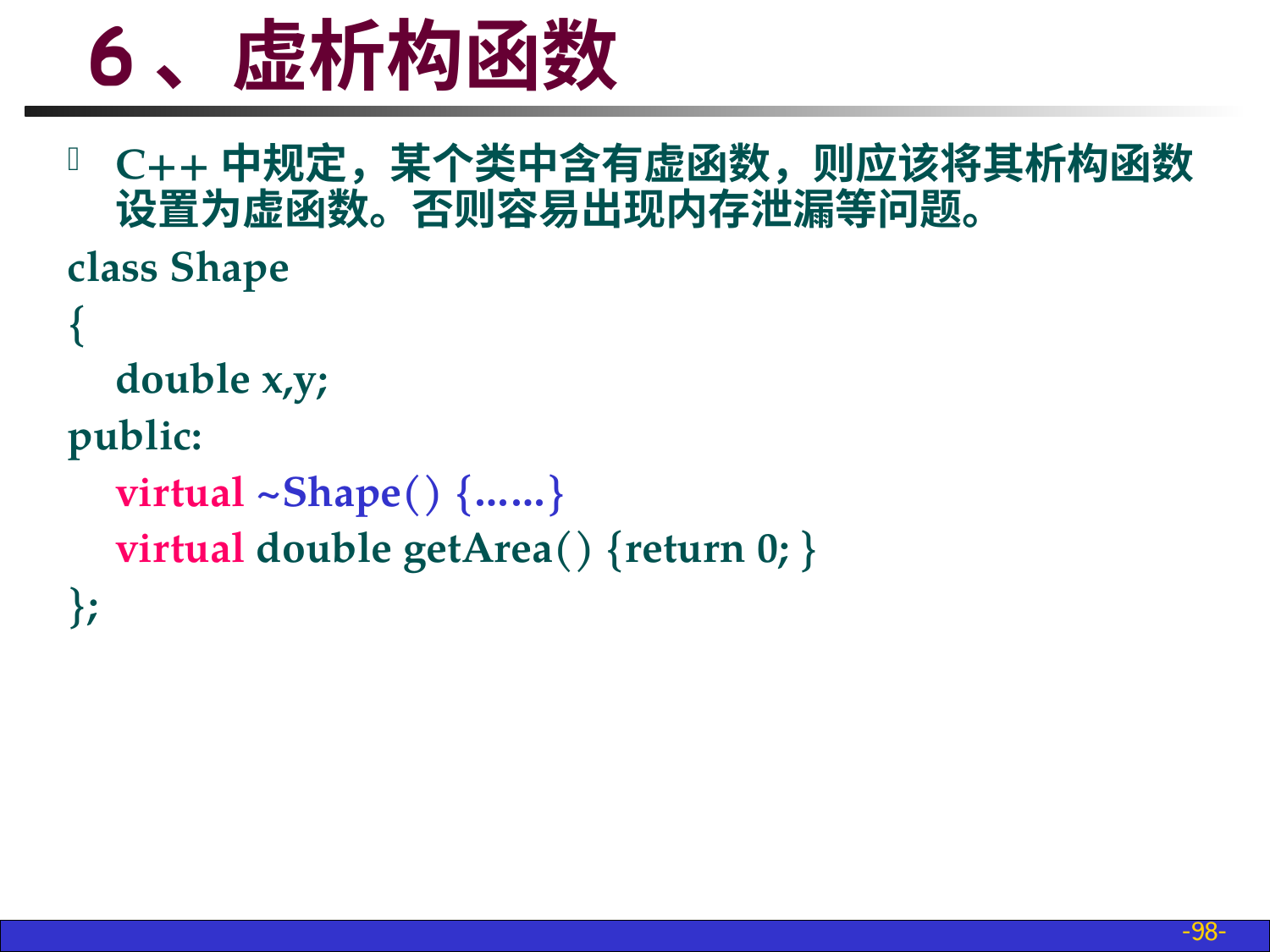

# 6、虚析构函数
C++中规定，某个类中含有虚函数，则应该将其析构函数设置为虚函数。否则容易出现内存泄漏等问题。
class Shape
{
	double x,y;
public:
	virtual ~Shape() {……}
	virtual double getArea() {return 0; }
};
-98-